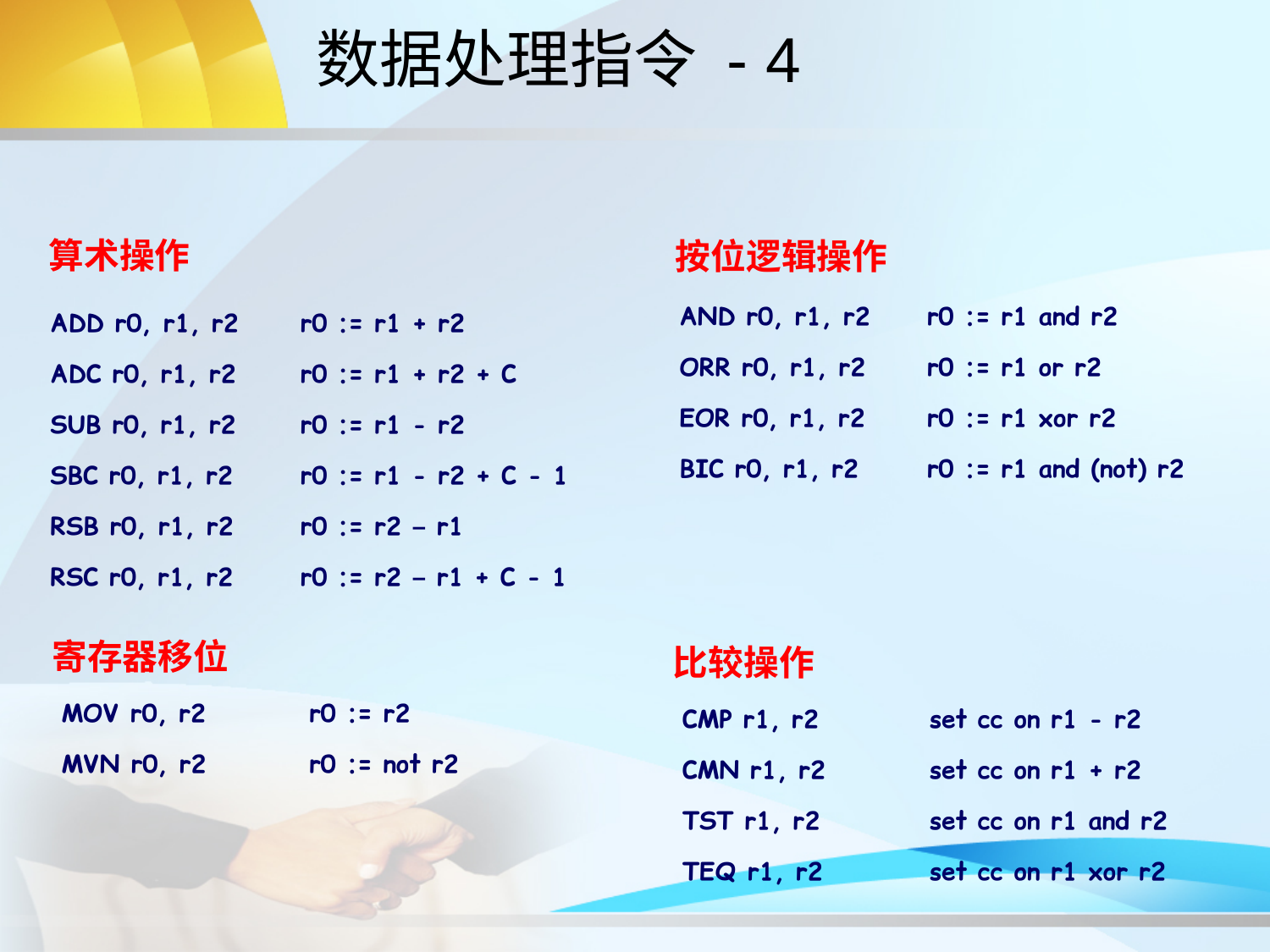

# 数据处理指令 - 4
算术操作
按位逻辑操作
AND r0, r1, r2
r0 := r1 and r2
ORR r0, r1, r2
r0 := r1 or r2
EOR r0, r1, r2
r0 := r1 xor r2
BIC r0, r1, r2
r0 := r1 and (not) r2
ADD r0, r1, r2
r0 := r1 + r2
ADC r0, r1, r2
r0 := r1 + r2 + C
SUB r0, r1, r2
r0 := r1 - r2
SBC r0, r1, r2
r0 := r1 - r2 + C - 1
RSB r0, r1, r2
r0 := r2 – r1
RSC r0, r1, r2
r0 := r2 – r1 + C - 1
寄存器移位
比较操作
MOV r0, r2
r0 := r2
MVN r0, r2
r0 := not r2
CMP r1, r2
set cc on r1 - r2
CMN r1, r2
set cc on r1 + r2
TST r1, r2
set cc on r1 and r2
TEQ r1, r2
set cc on r1 xor r2